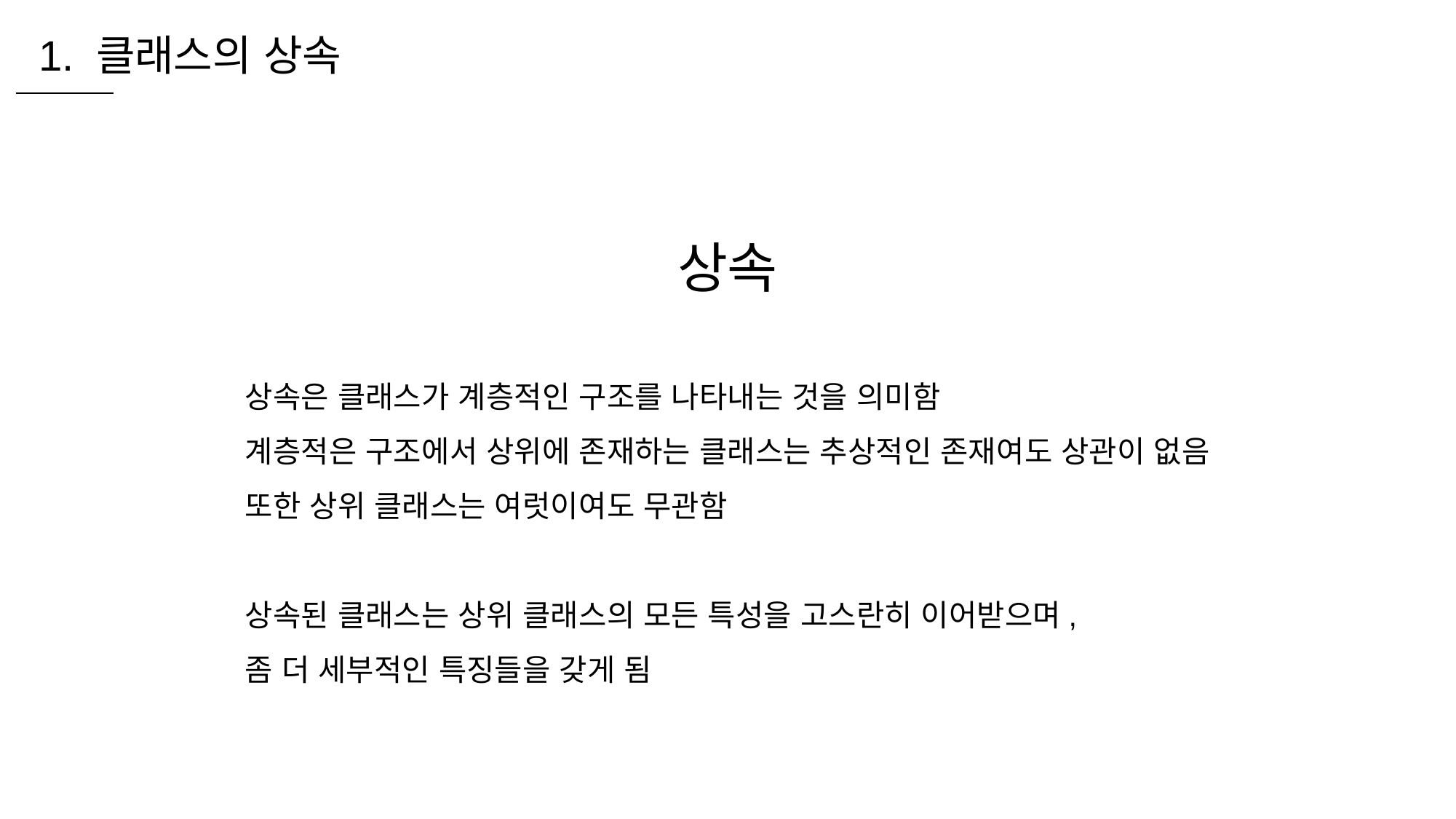

1. 클래스의 상속
상속
상속은 클래스가 계층적인 구조를 나타내는 것을 의미함
계층적은 구조에서 상위에 존재하는 클래스는 추상적인 존재여도 상관이 없음
또한 상위 클래스는 여럿이여도 무관함

상속된 클래스는 상위 클래스의 모든 특성을 고스란히 이어받으며,
좀 더 세부적인 특징들을 갖게 됨